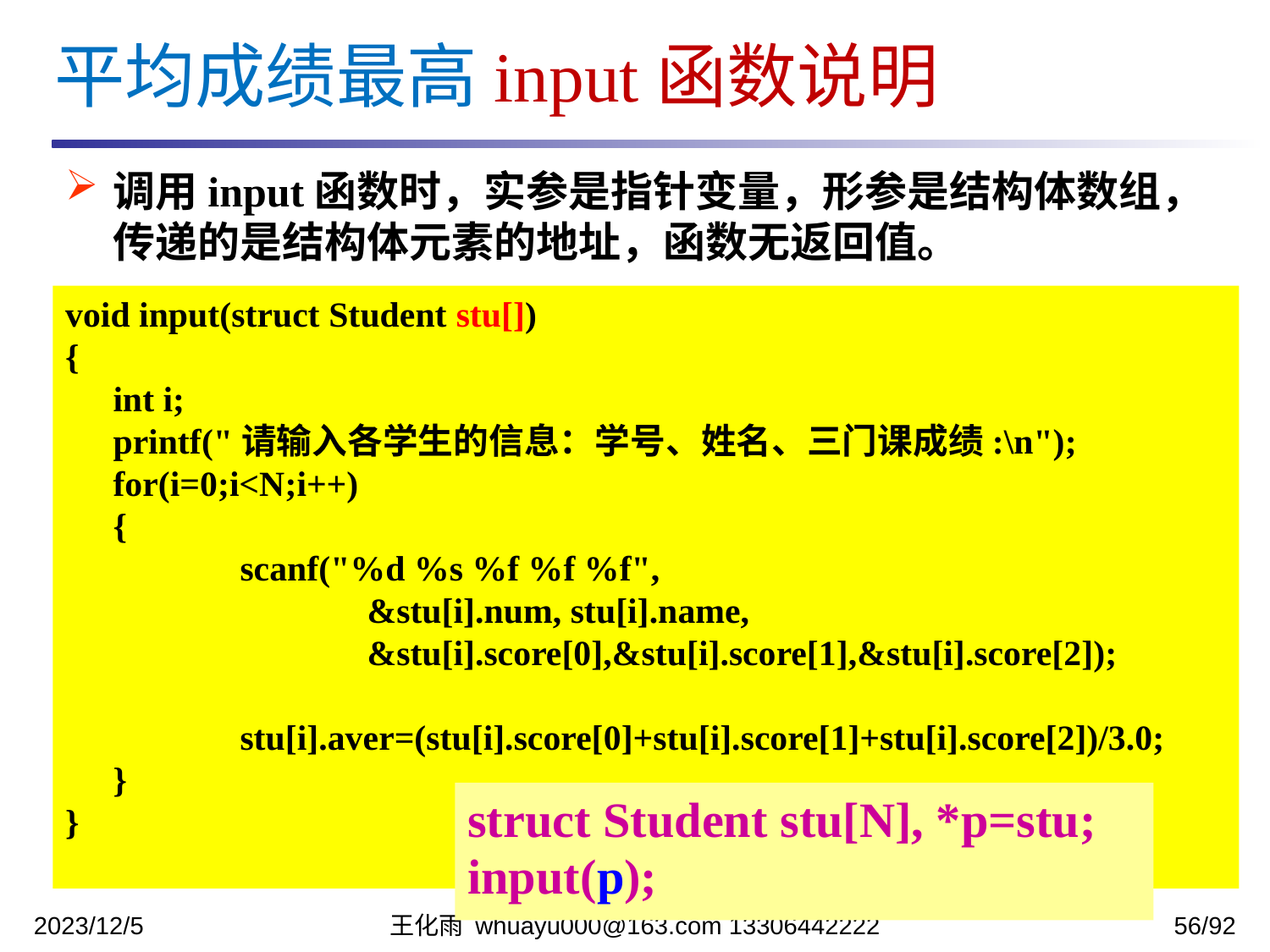

平均成绩最高input函数说明
调用input函数时，实参是指针变量，形参是结构体数组，传递的是结构体元素的地址，函数无返回值。
void input(struct Student stu[])
{
	int i;
	printf("请输入各学生的信息：学号、姓名、三门课成绩:\n");
	for(i=0;i<N;i++)
	{
		scanf("%d %s %f %f %f",
			&stu[i].num, stu[i].name,
			&stu[i].score[0],&stu[i].score[1],&stu[i].score[2]);

		stu[i].aver=(stu[i].score[0]+stu[i].score[1]+stu[i].score[2])/3.0;
	}
}
struct Student stu[N], *p=stu;
input(p);
2023/12/5
王化雨 whuayu000@163.com 13306442222
56/92